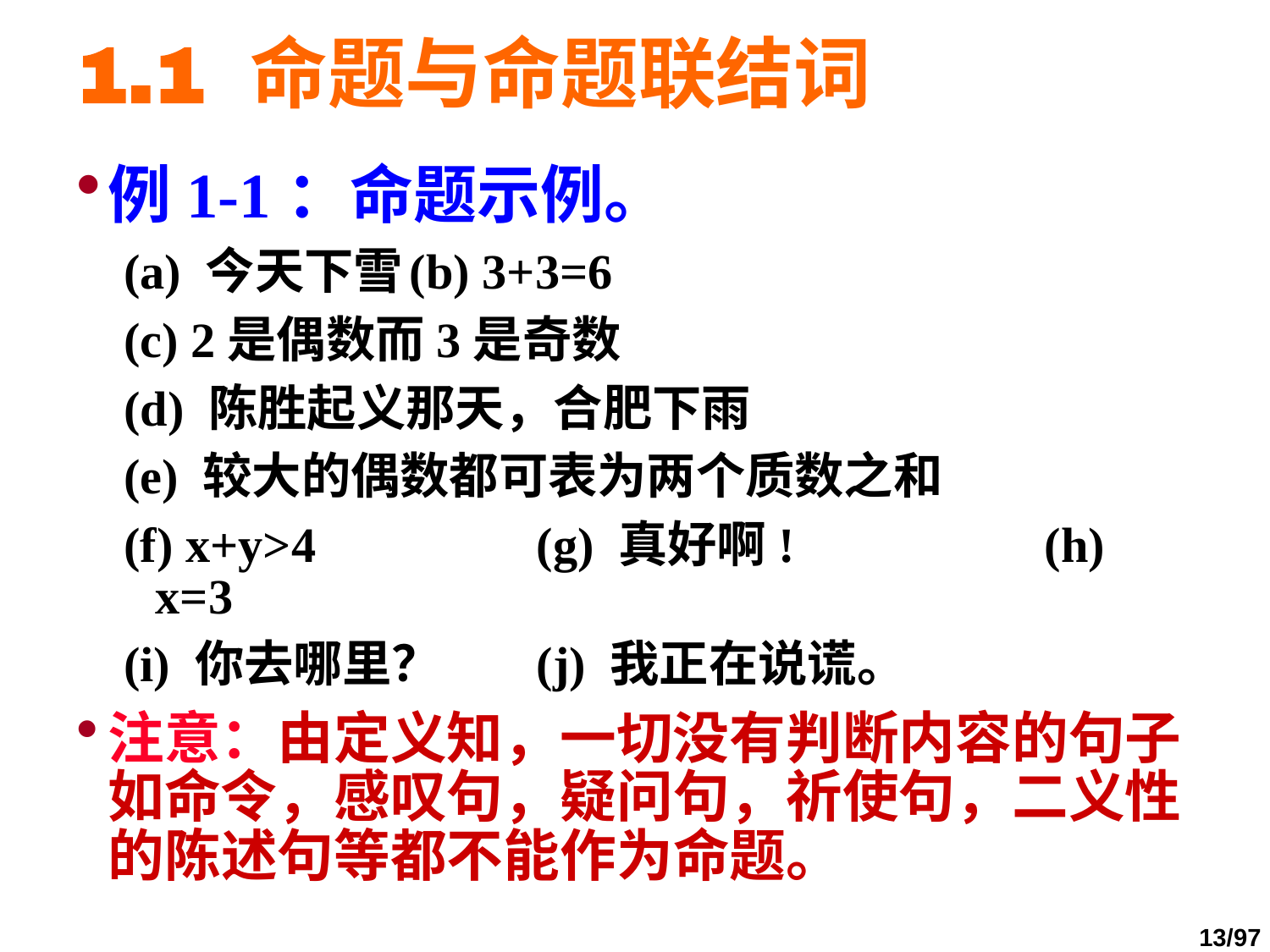

# 1.1 命题与命题联结词
例1-1：命题示例。
(a) 今天下雪	(b) 3+3=6
(c) 2是偶数而3是奇数
(d) 陈胜起义那天，合肥下雨
(e) 较大的偶数都可表为两个质数之和
(f) x+y>4		(g) 真好啊!		(h) x=3
(i) 你去哪里？	(j) 我正在说谎。
注意：由定义知，一切没有判断内容的句子如命令，感叹句，疑问句，祈使句，二义性的陈述句等都不能作为命题。